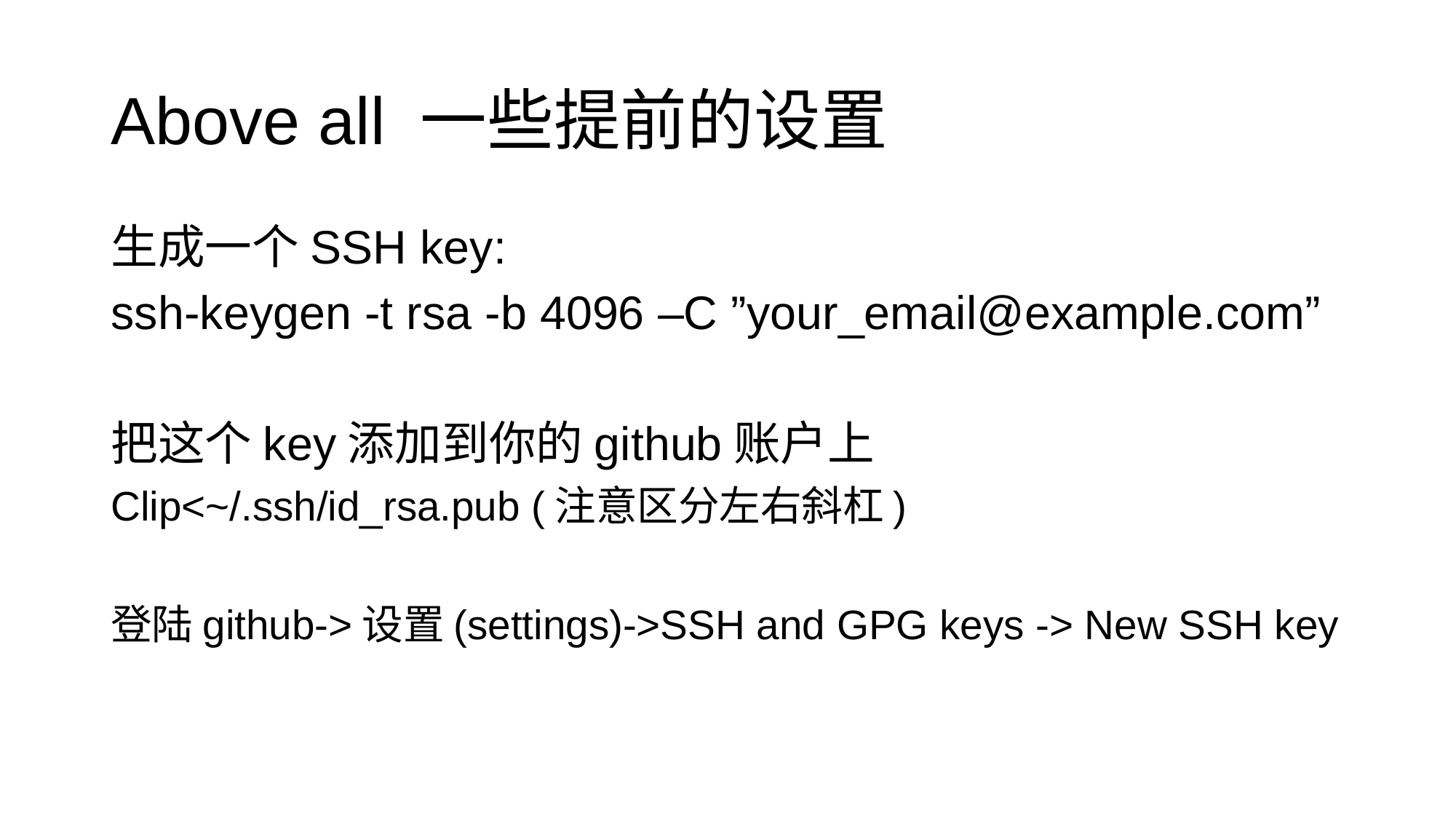

# Above all 一些提前的设置
生成一个SSH key:
ssh-keygen -t rsa -b 4096 –C ”your_email@example.com”

把这个key添加到你的github账户上
Clip<~/.ssh/id_rsa.pub (注意区分左右斜杠)

登陆github->设置(settings)->SSH and GPG keys -> New SSH key